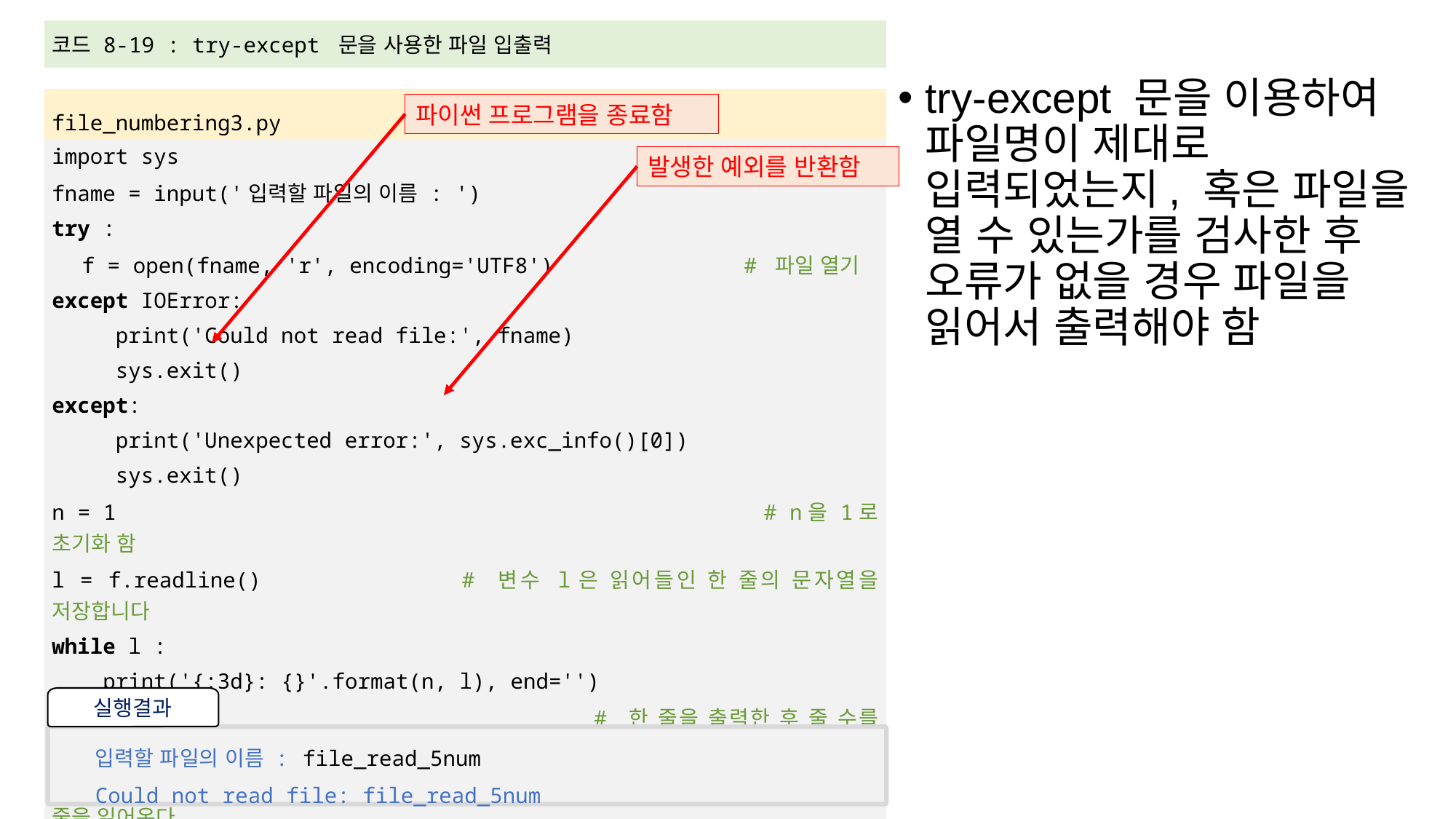

| 코드 8-19 : try-except 문을 사용한 파일 입출력 |
| --- |
|  |
| file\_numbering3.py |
| import sys fname = input('입력할 파일의 이름 : ') try : f = open(fname, 'r', encoding='UTF8') # 파일 열기 except IOError: print('Could not read file:', fname) sys.exit() except: print('Unexpected error:', sys.exc\_info()[0]) sys.exit() n = 1 # n을 1로 초기화 함 l = f.readline() # 변수 l은 읽어들인 한 줄의 문자열을 저장합니다 while l : print('{:3d}: {}'.format(n, l), end='') n += 1 # 한 줄을 출력한 후 줄 수를 증가시킨다 l = f.readline() # 다음 줄을 읽어온다 f.close() |
try-except 문을 이용하여 파일명이 제대로 입력되었는지, 혹은 파일을 열 수 있는가를 검사한 후 오류가 없을 경우 파일을  읽어서 출력해야 함

파이썬 프로그램을 종료함
발생한 예외를 반환함
실행결과

입력할 파일의 이름 : file_read_5num
Could not read file: file_read_5num